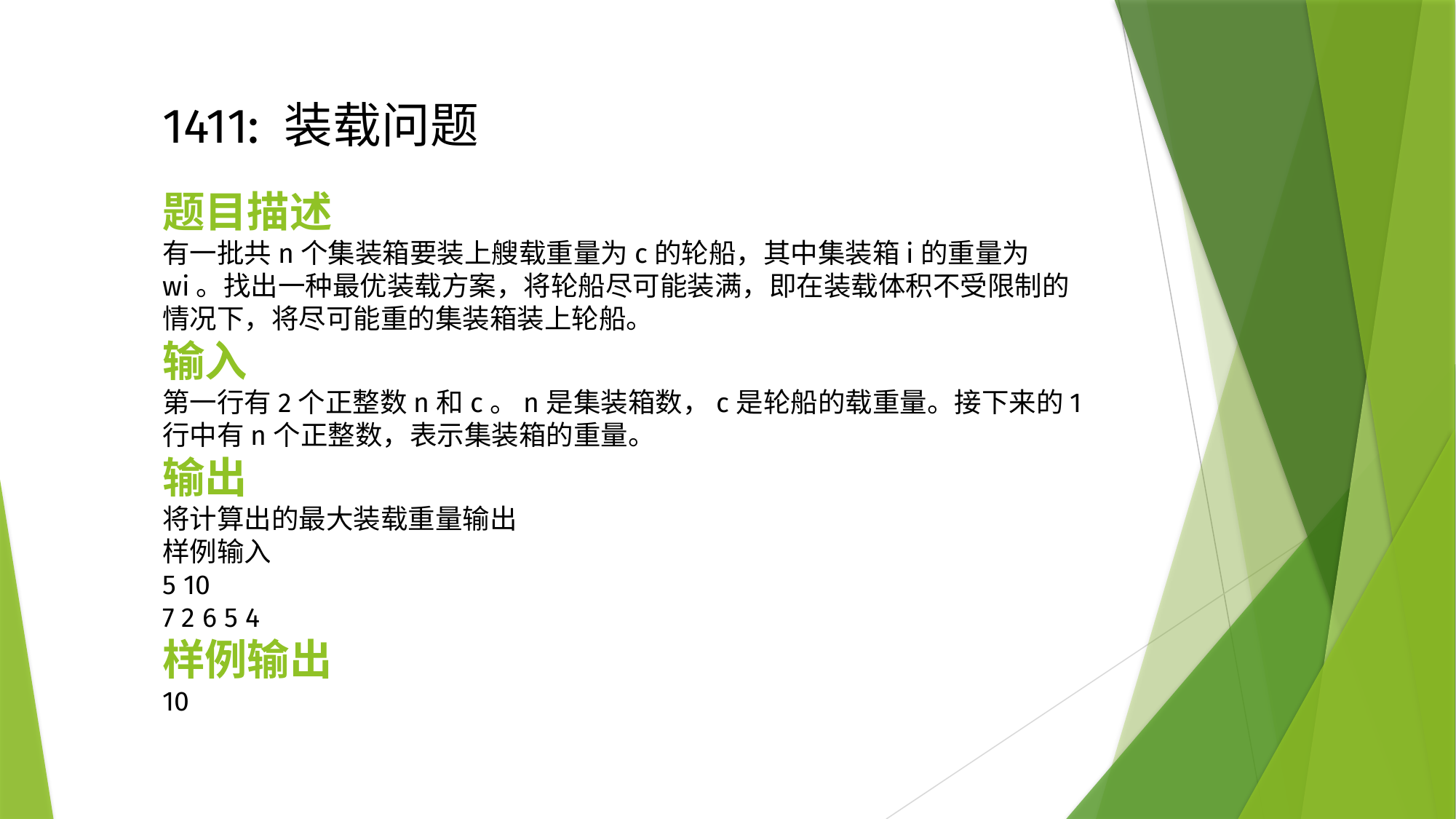

1411: 装载问题

题目描述
有一批共n个集装箱要装上艘载重量为c的轮船，其中集装箱i的重量为wi。找出一种最优装载方案，将轮船尽可能装满，即在装载体积不受限制的情况下，将尽可能重的集装箱装上轮船。
输入
第一行有2个正整数n和c。n是集装箱数，c是轮船的载重量。接下来的1行中有n个正整数，表示集装箱的重量。
输出
将计算出的最大装载重量输出
样例输入
5 10
7 2 6 5 4
样例输出
10